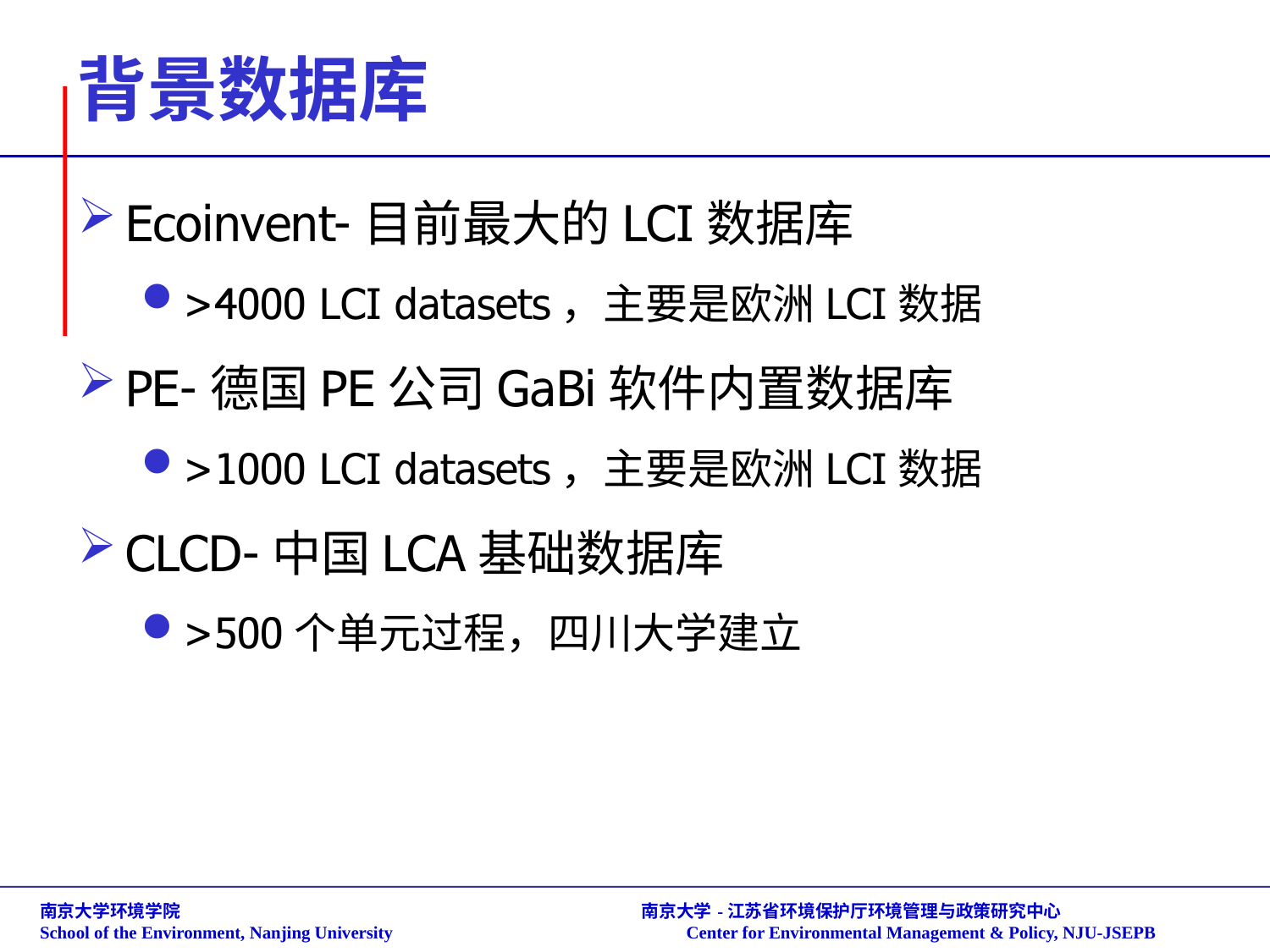

# 背景数据库
Ecoinvent-目前最大的LCI数据库
>4000 LCI datasets，主要是欧洲LCI数据
PE-德国PE公司GaBi软件内置数据库
>1000 LCI datasets，主要是欧洲LCI数据
CLCD-中国LCA基础数据库
>500个单元过程，四川大学建立